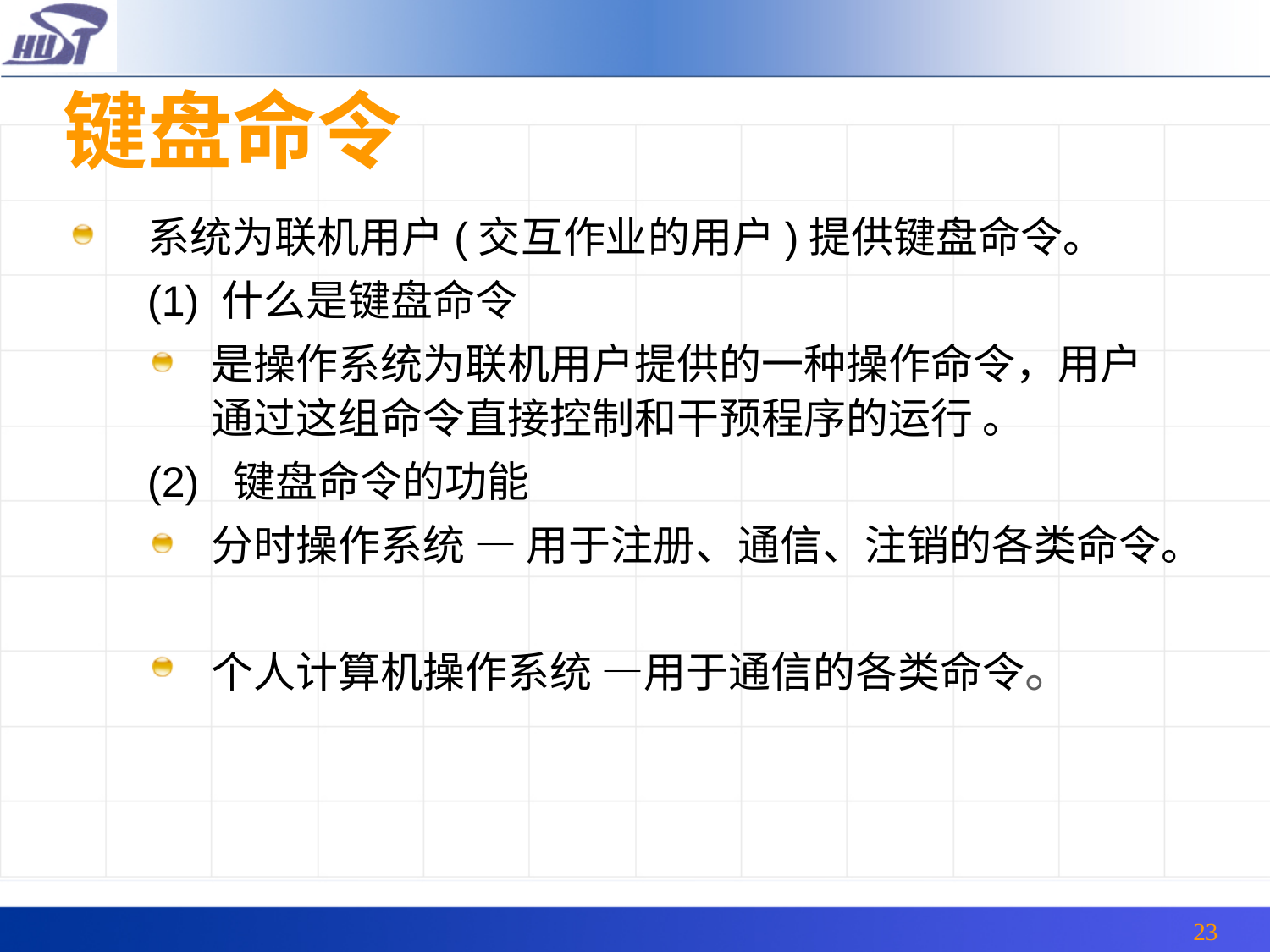

# 键盘命令
系统为联机用户(交互作业的用户)提供键盘命令。
	(1) 什么是键盘命令
是操作系统为联机用户提供的一种操作命令，用户通过这组命令直接控制和干预程序的运行 。
	(2)  键盘命令的功能
分时操作系统 — 用于注册、通信、注销的各类命令。
个人计算机操作系统 —用于通信的各类命令。
23